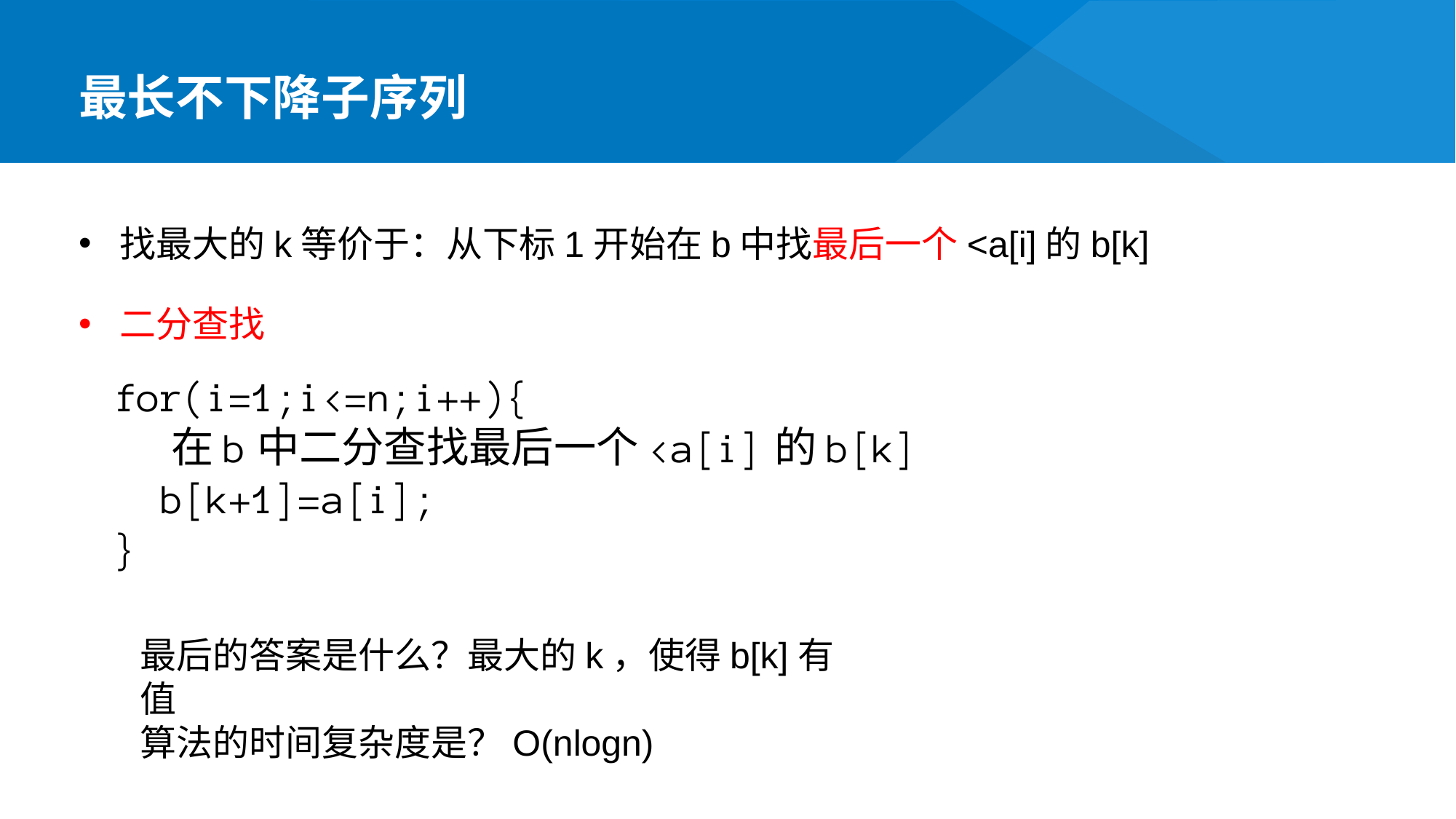

最长不下降子序列
找最大的k等价于：从下标1开始在b中找最后一个<a[i]的b[k]
二分查找
for(i=1;i<=n;i++){
  在b中二分查找最后一个<a[i]的b[k]
  b[k+1]=a[i];
}
最后的答案是什么？最大的k，使得b[k]有值
算法的时间复杂度是？O(nlogn)